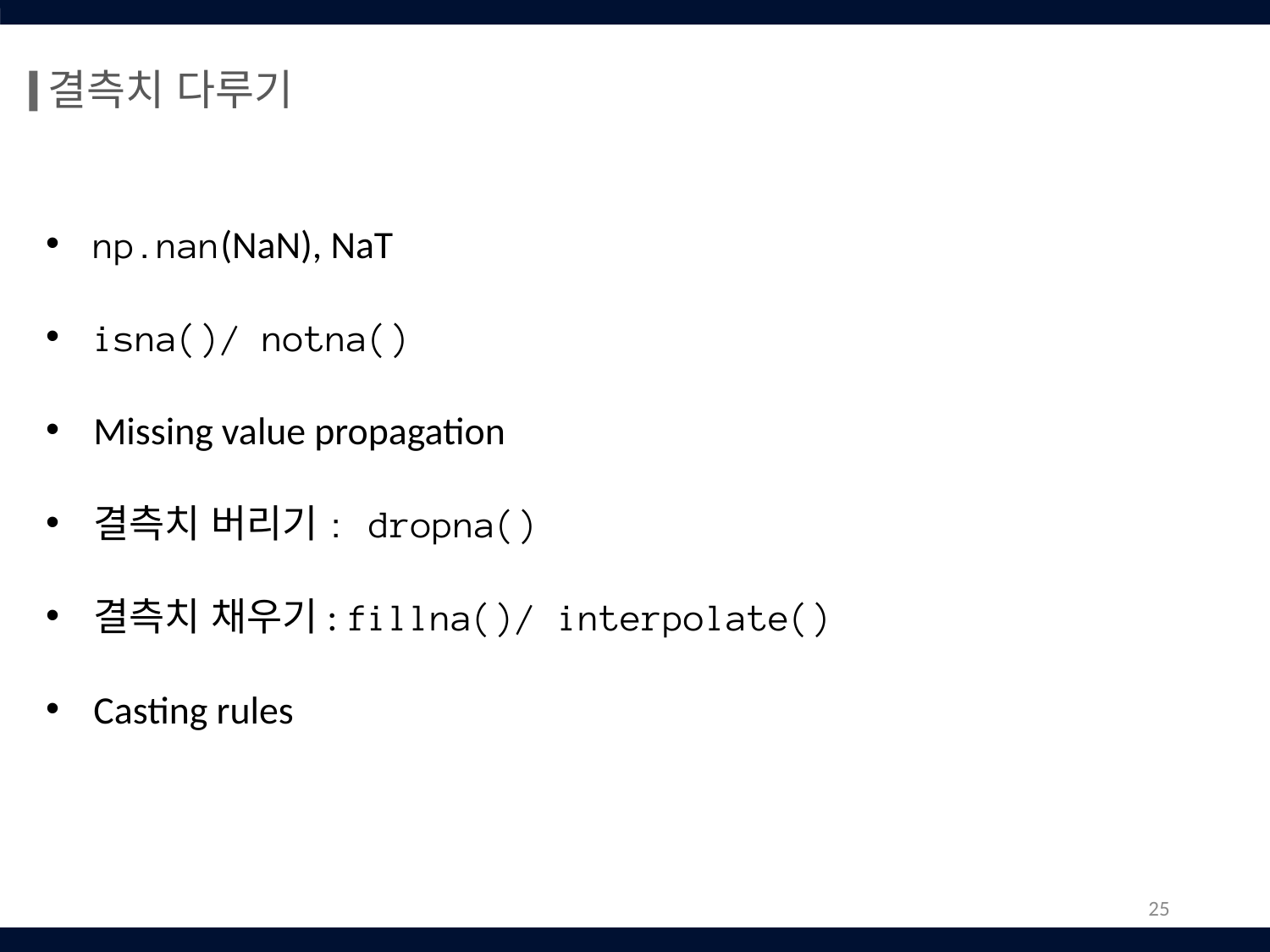

결측치 다루기
np.nan(NaN), NaT
isna()/ notna()
Missing value propagation
결측치 버리기: dropna()
결측치 채우기: fillna()/ interpolate()
Casting rules
25